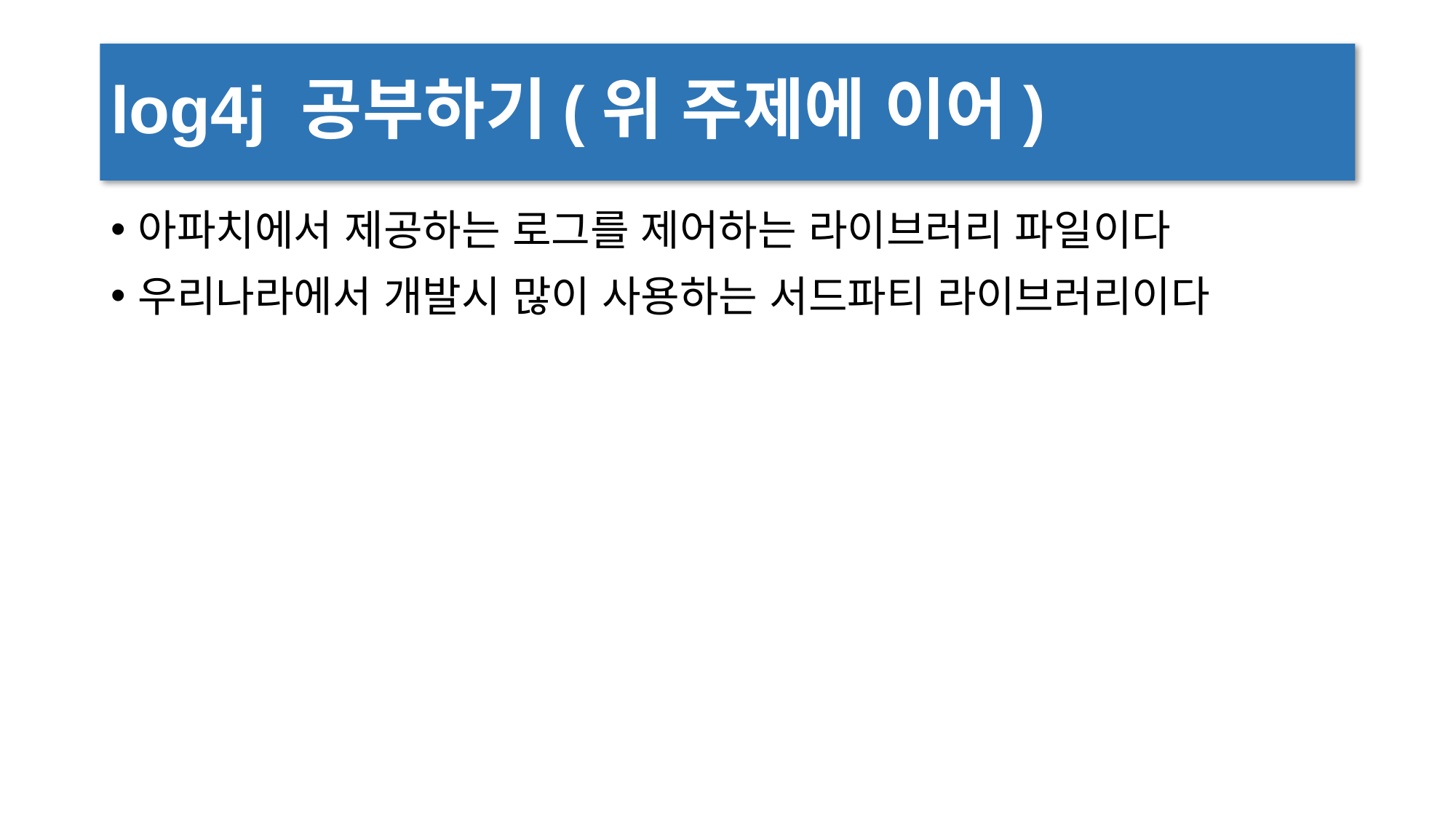

# log4j 공부하기(위 주제에 이어)
아파치에서 제공하는 로그를 제어하는 라이브러리 파일이다
우리나라에서 개발시 많이 사용하는 서드파티 라이브러리이다